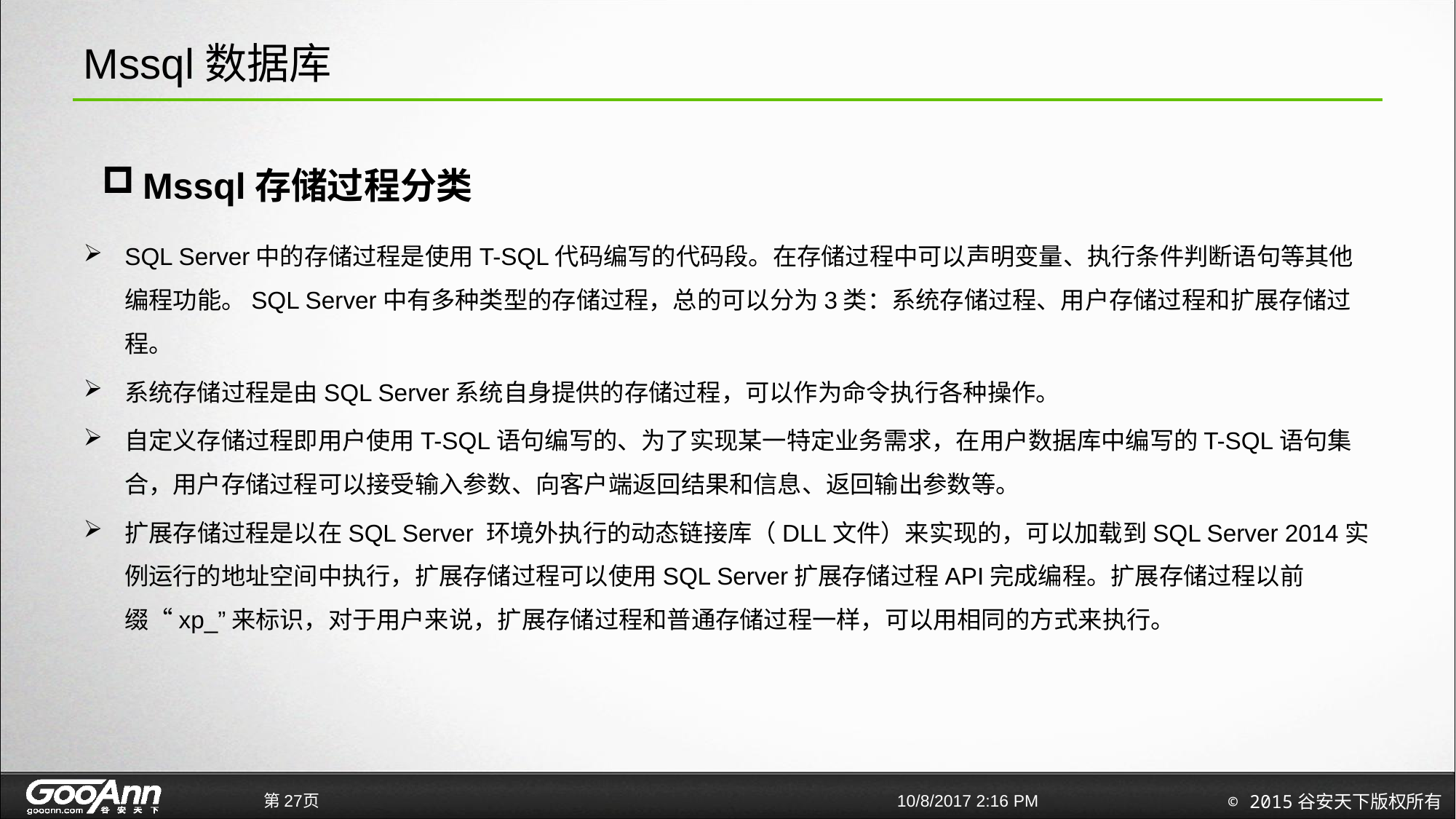

# Mssql数据库

Mssql存储过程分类
SQL Server中的存储过程是使用T-SQL代码编写的代码段。在存储过程中可以声明变量、执行条件判断语句等其他编程功能。SQL Server中有多种类型的存储过程，总的可以分为3类：系统存储过程、用户存储过程和扩展存储过程。
系统存储过程是由SQL Server系统自身提供的存储过程，可以作为命令执行各种操作。
自定义存储过程即用户使用T-SQL语句编写的、为了实现某一特定业务需求，在用户数据库中编写的T-SQL语句集合，用户存储过程可以接受输入参数、向客户端返回结果和信息、返回输出参数等。
扩展存储过程是以在SQL Server 环境外执行的动态链接库（DLL文件）来实现的，可以加载到SQL Server 2014实例运行的地址空间中执行，扩展存储过程可以使用SQL Server扩展存储过程API完成编程。扩展存储过程以前缀“xp_”来标识，对于用户来说，扩展存储过程和普通存储过程一样，可以用相同的方式来执行。